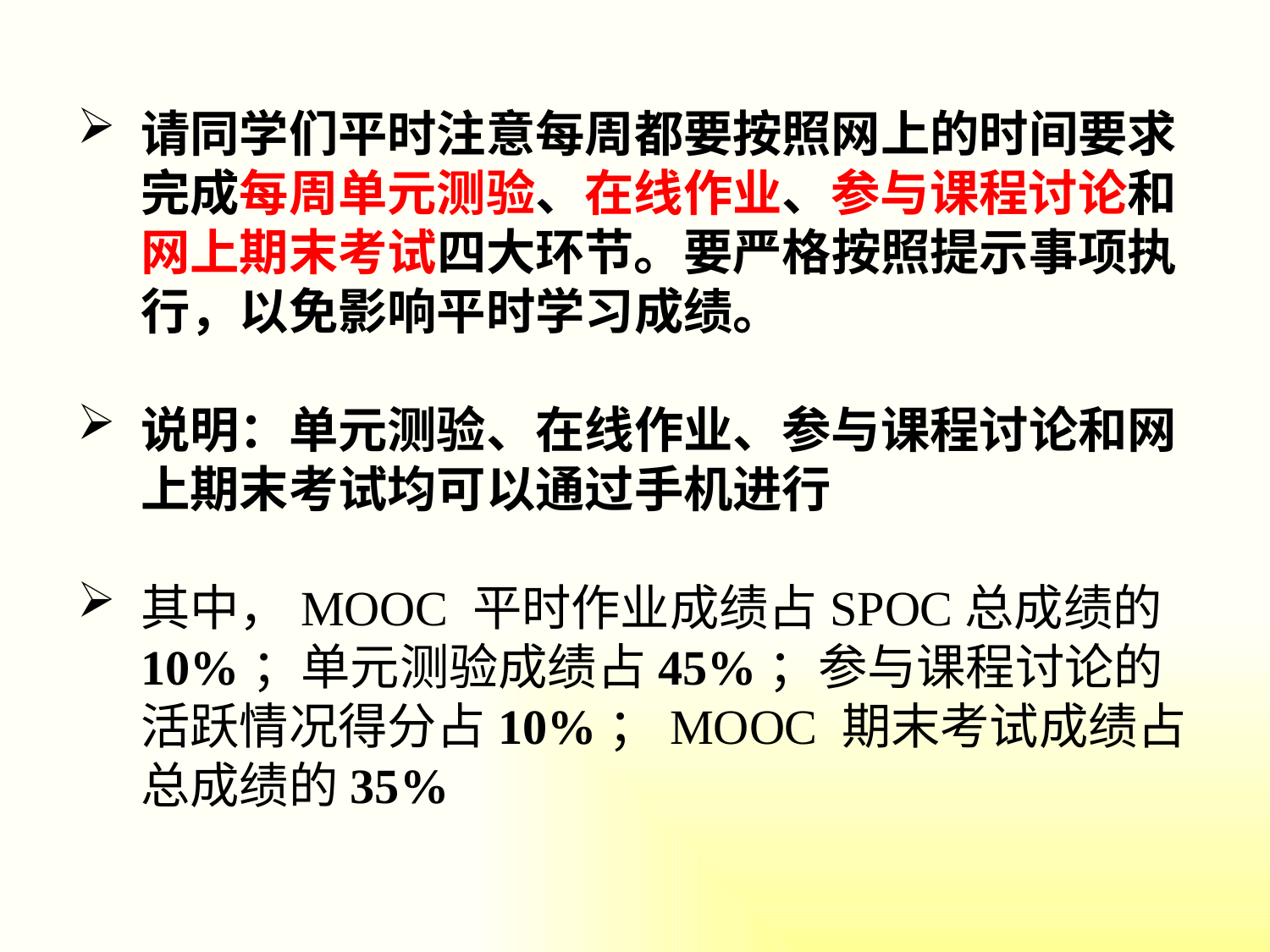

请同学们平时注意每周都要按照网上的时间要求完成每周单元测验、在线作业、参与课程讨论和网上期末考试四大环节。要严格按照提示事项执行，以免影响平时学习成绩。

说明：单元测验、在线作业、参与课程讨论和网上期末考试均可以通过手机进行

其中，MOOC 平时作业成绩占SPOC总成绩的10%；单元测验成绩占45%；参与课程讨论的活跃情况得分占10%；MOOC 期末考试成绩占总成绩的35%